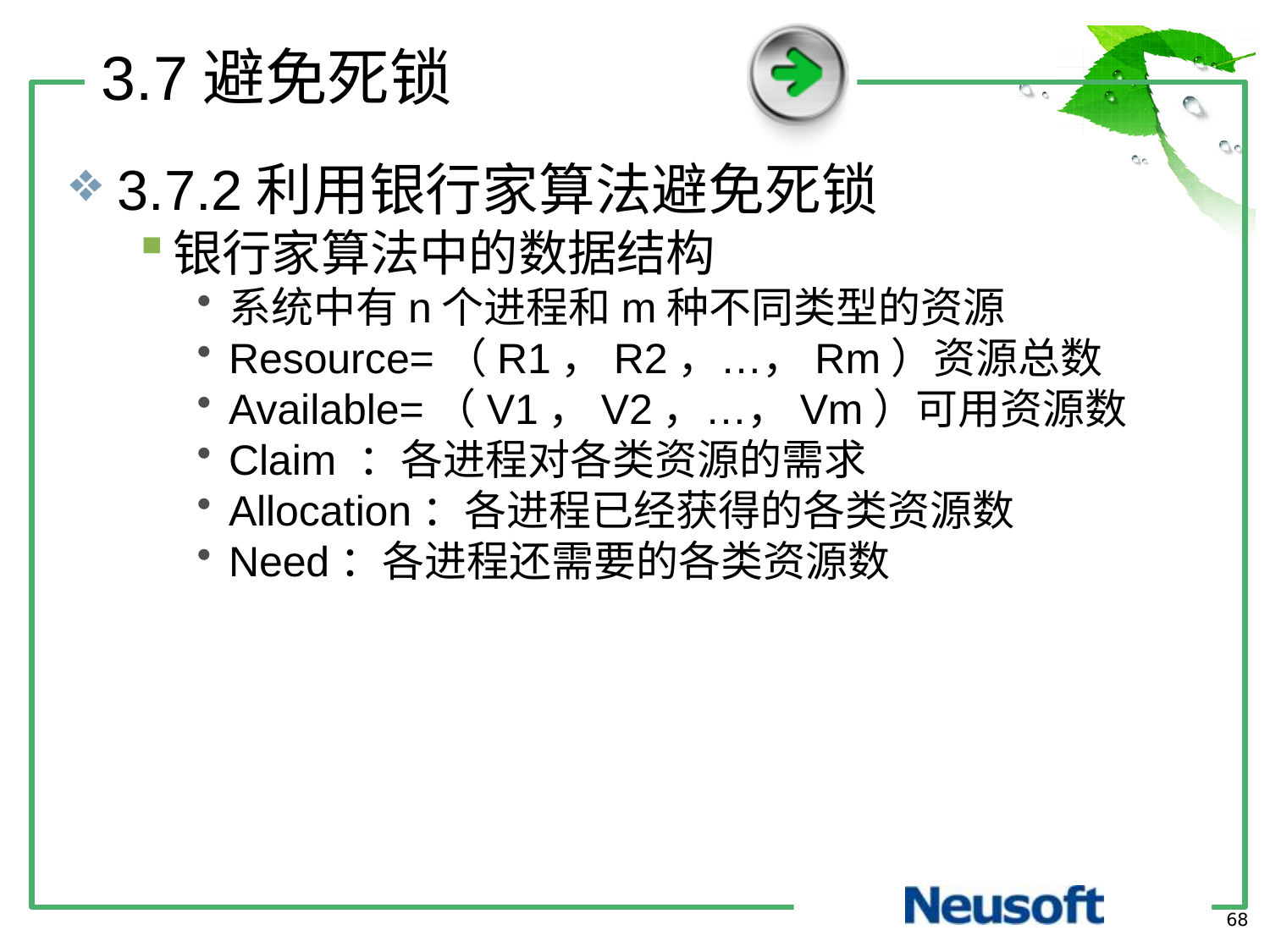

3.7避免死锁
3.7.2利用银行家算法避免死锁
银行家算法中的数据结构
系统中有n个进程和m种不同类型的资源
Resource=（R1，R2，…，Rm）资源总数
Available=（V1，V2，…，Vm）可用资源数
Claim ：各进程对各类资源的需求
Allocation：各进程已经获得的各类资源数
Need：各进程还需要的各类资源数
68